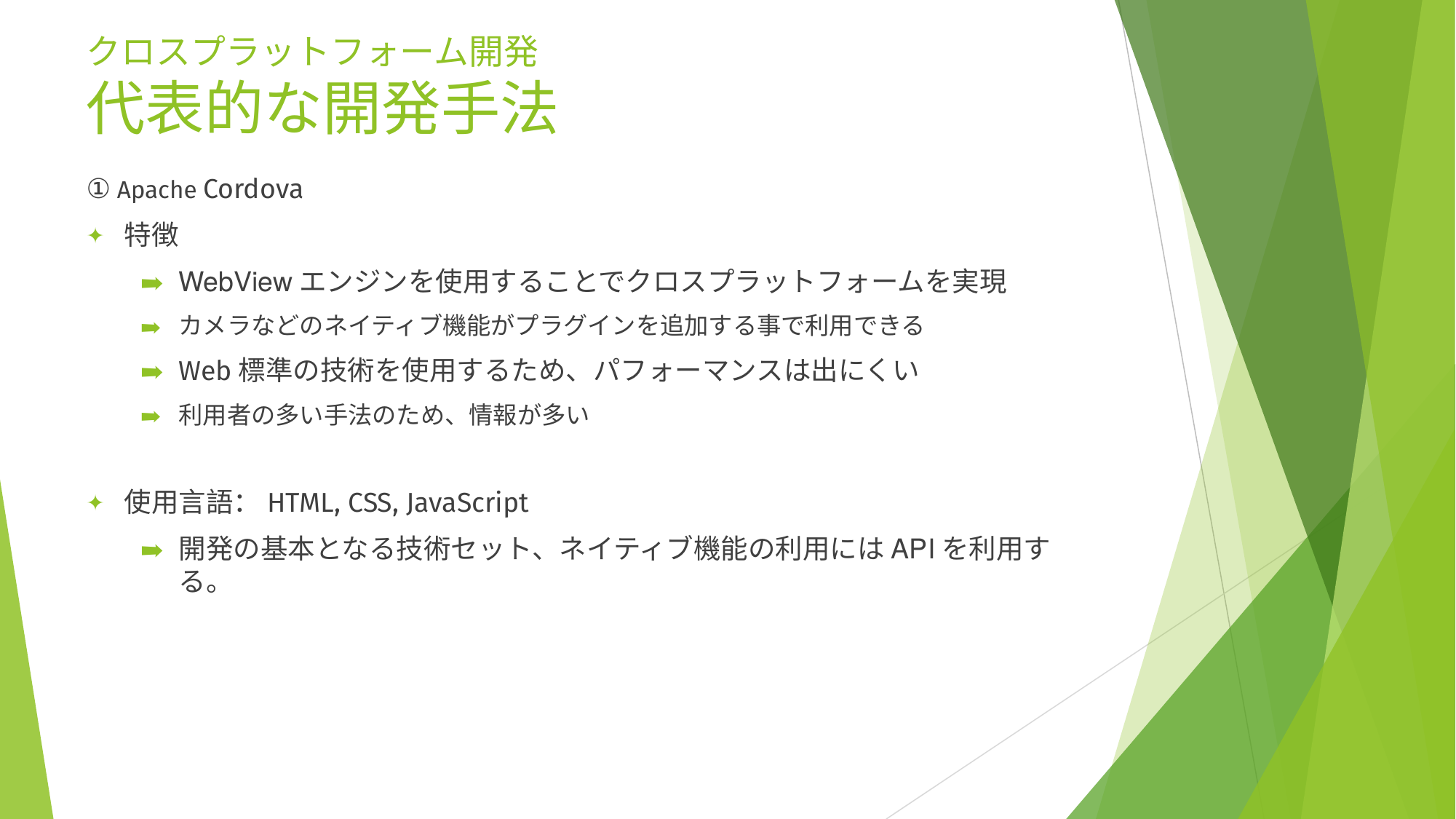

# クロスプラットフォーム開発 代表的な開発手法
① Apache Cordova
特徴
WebViewエンジンを使用することでクロスプラットフォームを実現
カメラなどのネイティブ機能がプラグインを追加する事で利用できる
Web標準の技術を使用するため、パフォーマンスは出にくい
利用者の多い手法のため、情報が多い

使用言語：HTML, CSS, JavaScript
開発の基本となる技術セット、ネイティブ機能の利用にはAPIを利用する。